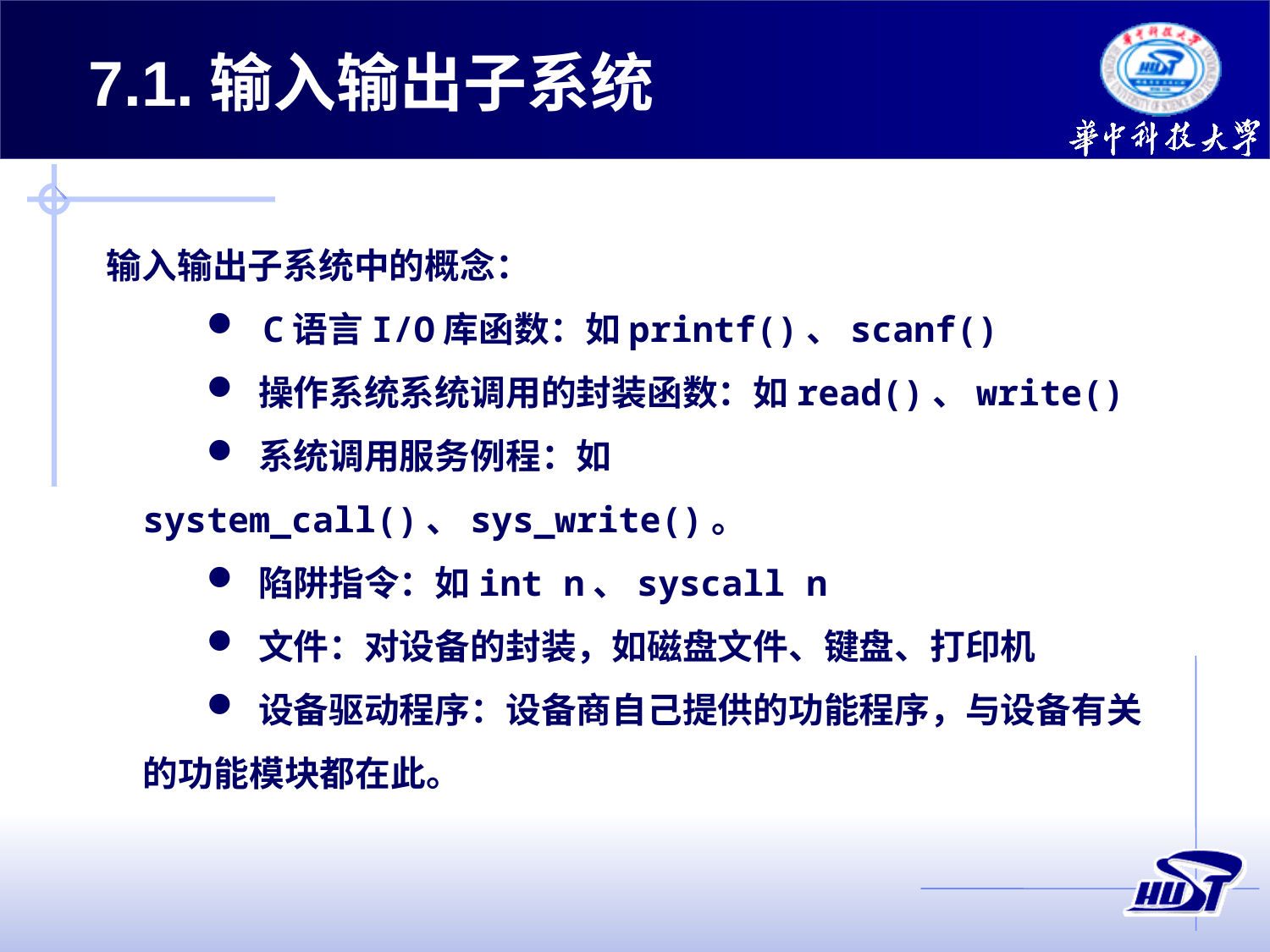

7.1.输入输出子系统
输入输出子系统中的概念：
 C语言I/O库函数：如printf()、scanf()
 操作系统系统调用的封装函数：如read()、write()
 系统调用服务例程：如system_call()、sys_write()。
 陷阱指令：如int n、syscall n
 文件：对设备的封装，如磁盘文件、键盘、打印机
 设备驱动程序：设备商自己提供的功能程序，与设备有关的功能模块都在此。